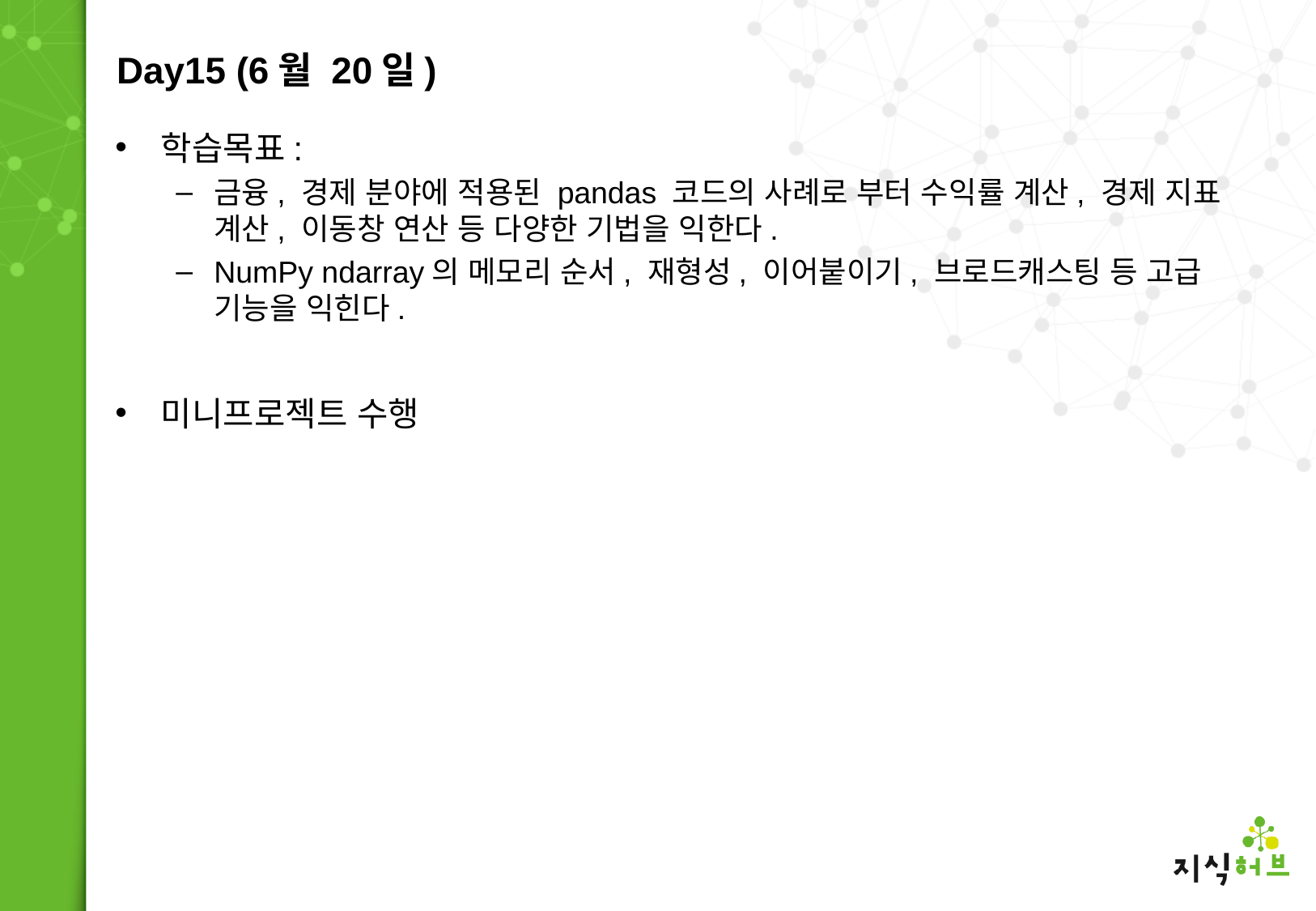

# Day15 (6월 20일)
학습목표:
금융, 경제 분야에 적용된 pandas 코드의 사례로 부터 수익률 계산, 경제 지표 계산, 이동창 연산 등 다양한 기법을 익한다.
NumPy ndarray의 메모리 순서, 재형성, 이어붙이기, 브로드캐스팅 등 고급 기능을 익힌다.

미니프로젝트 수행